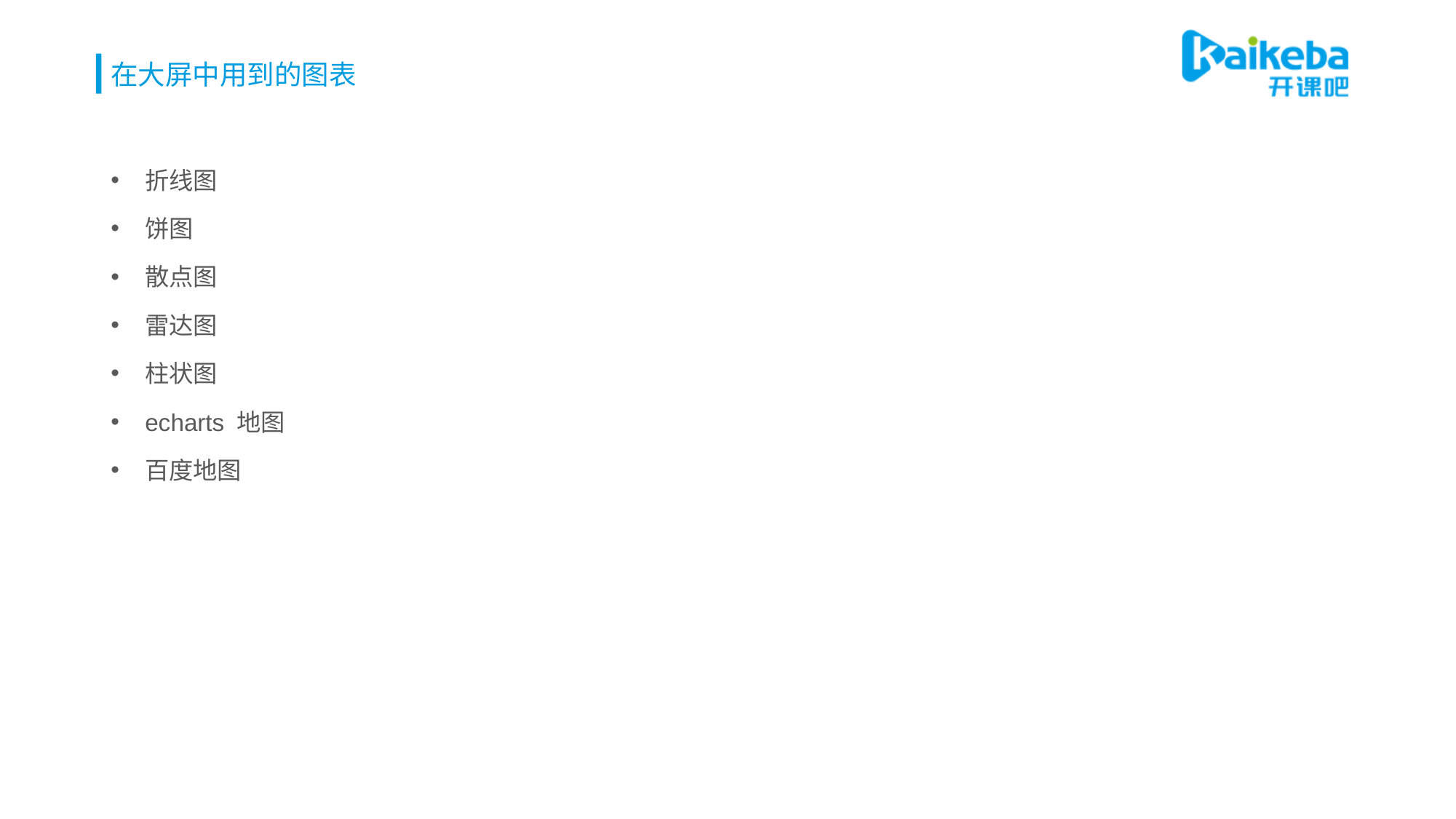

# 在大屏中用到的图表
折线图
饼图
散点图
雷达图
柱状图
echarts 地图
百度地图